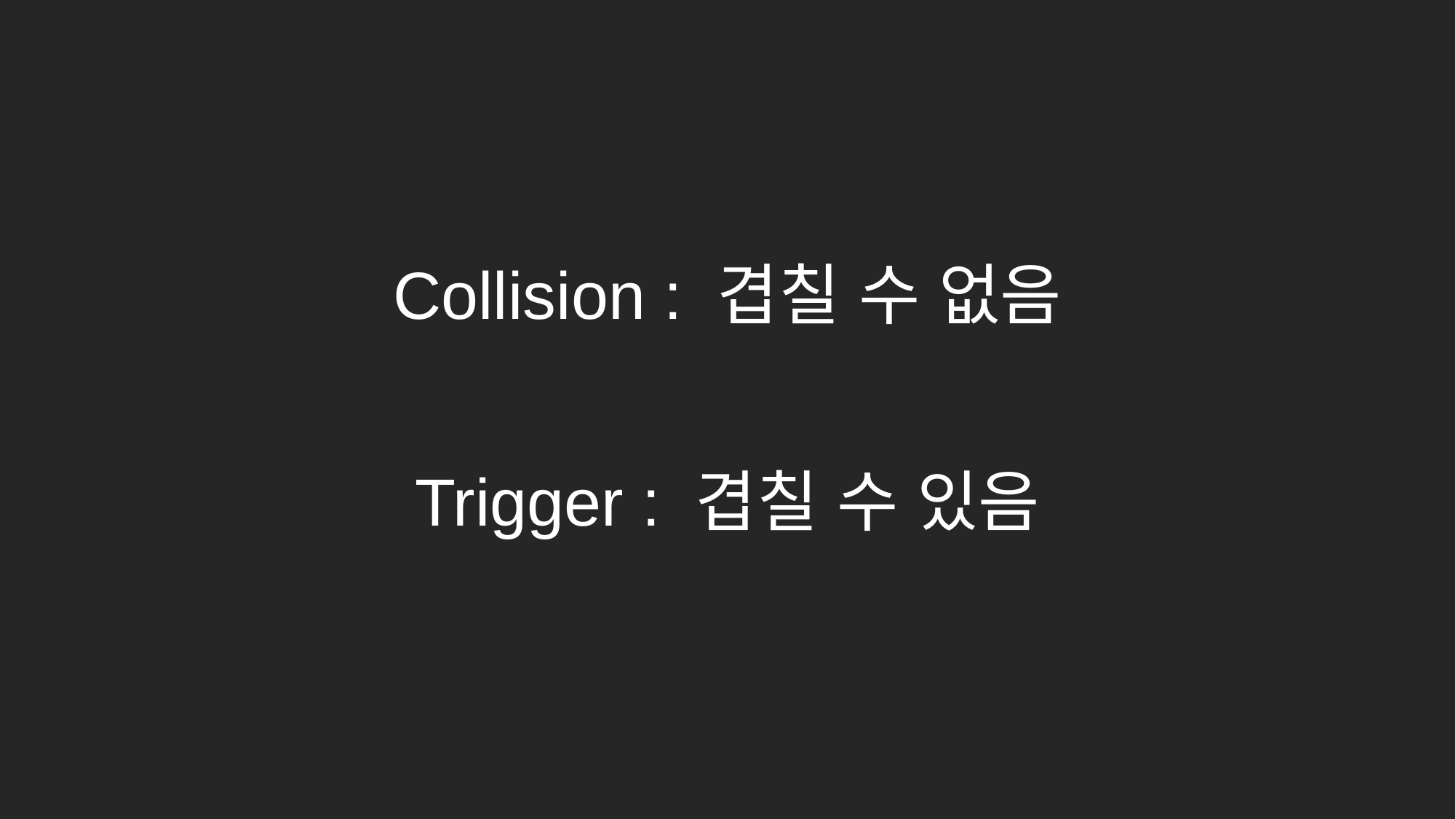

Collision : 겹칠 수 없음
Trigger : 겹칠 수 있음